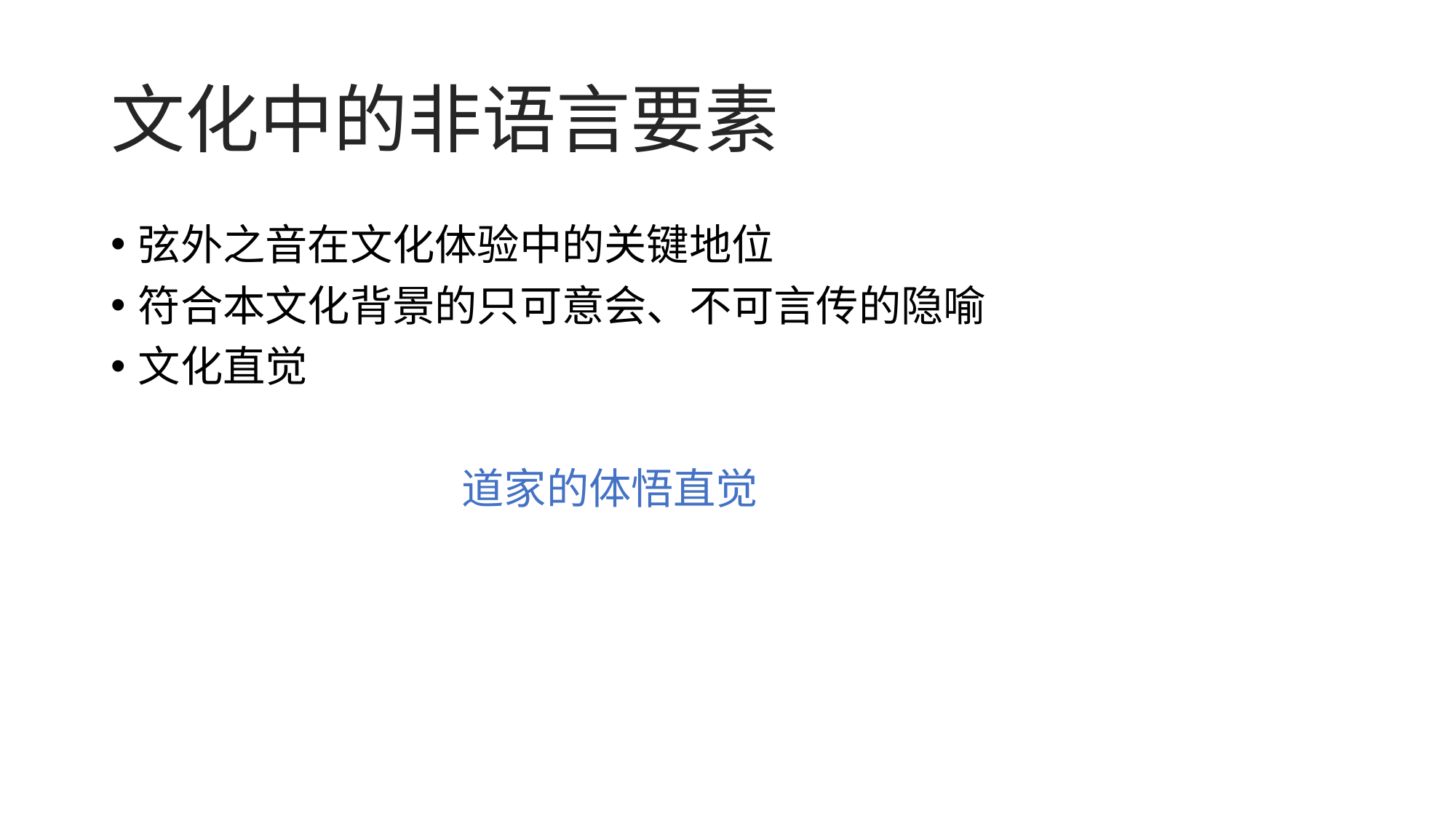

# 文化中的非语言要素
弦外之音在文化体验中的关键地位
符合本文化背景的只可意会、不可言传的隐喻
文化直觉

                                    道家的体悟直觉